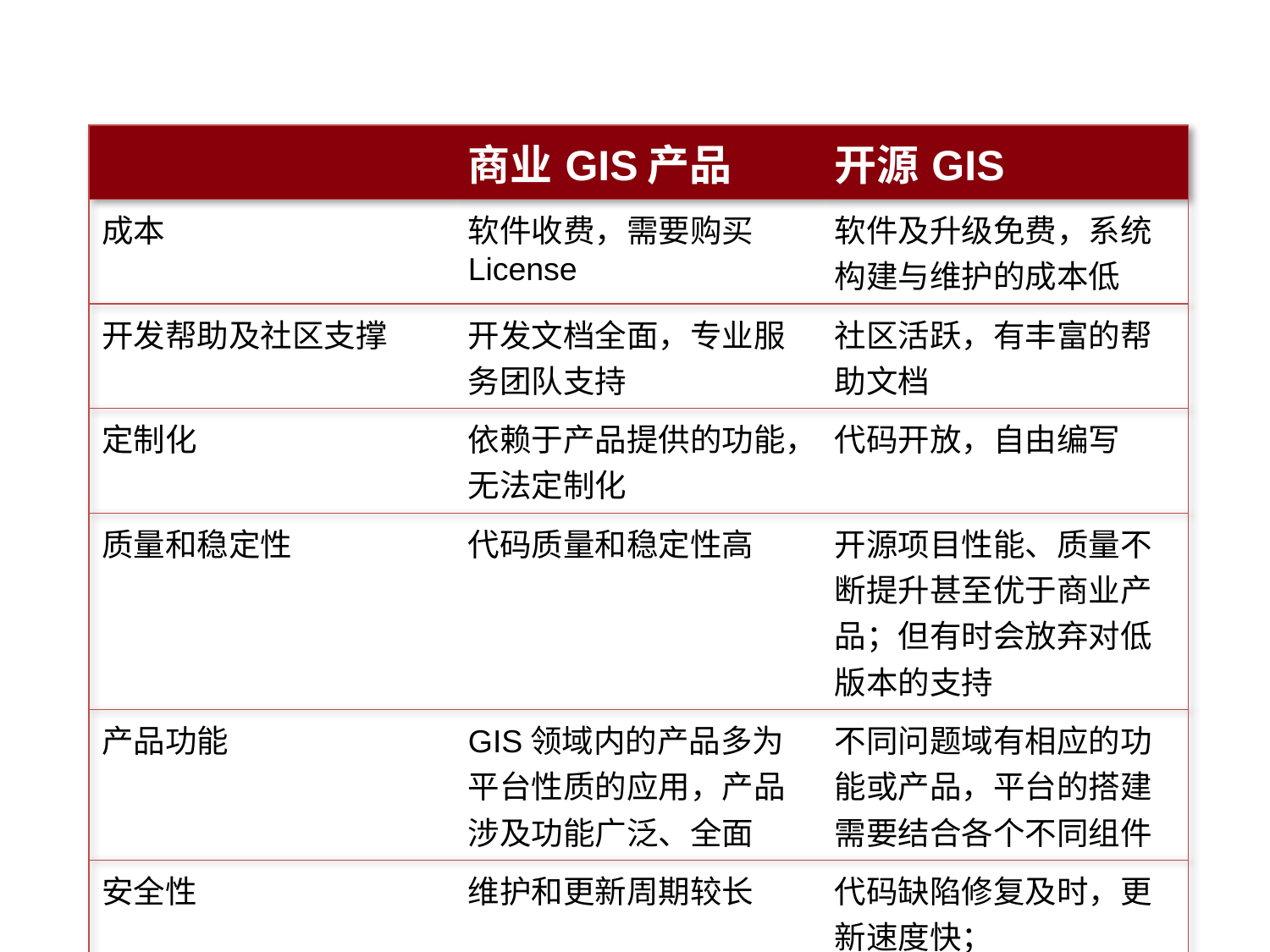

|  | 商业GIS产品 | 开源GIS |
| --- | --- | --- |
| 成本 | 软件收费，需要购买License | 软件及升级免费，系统构建与维护的成本低 |
| 开发帮助及社区支撑 | 开发文档全面，专业服务团队支持 | 社区活跃，有丰富的帮助文档 |
| 定制化 | 依赖于产品提供的功能，无法定制化 | 代码开放，自由编写 |
| 质量和稳定性 | 代码质量和稳定性高 | 开源项目性能、质量不断提升甚至优于商业产品；但有时会放弃对低版本的支持 |
| 产品功能 | GIS领域内的产品多为平台性质的应用，产品涉及功能广泛、全面 | 不同问题域有相应的功能或产品，平台的搭建需要结合各个不同组件 |
| 安全性 | 维护和更新周期较长 | 代码缺陷修复及时，更新速度快； |